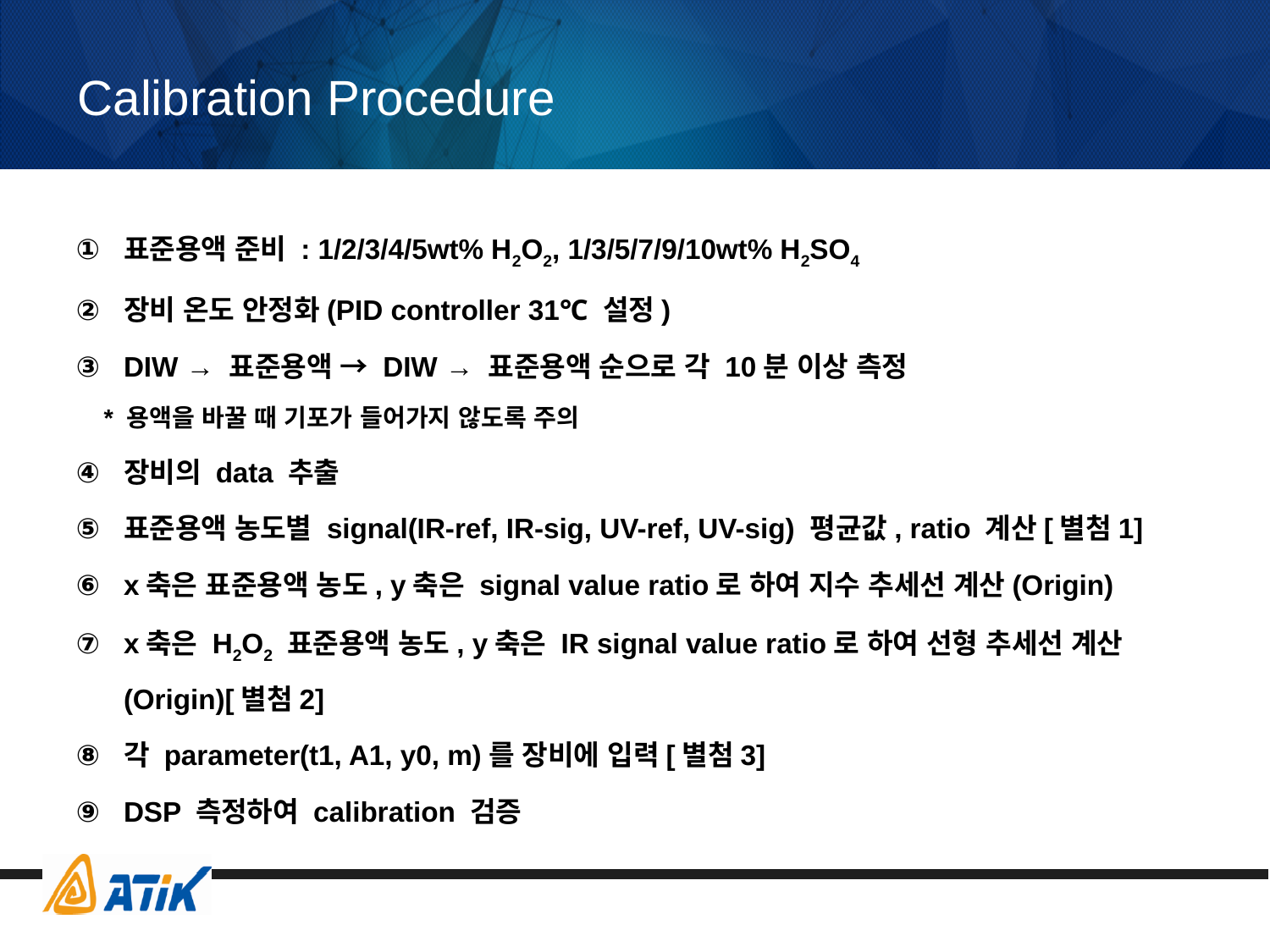

# Calibration Procedure
표준용액 준비 : 1/2/3/4/5wt% H2O2, 1/3/5/7/9/10wt% H2SO4
장비 온도 안정화(PID controller 31℃ 설정)
DIW → 표준용액 → DIW → 표준용액 순으로 각 10분 이상 측정
    * 용액을 바꿀 때 기포가 들어가지 않도록 주의
장비의 data 추출
표준용액 농도별 signal(IR-ref, IR-sig, UV-ref, UV-sig) 평균값, ratio 계산[별첨1]
x축은 표준용액 농도, y축은 signal value ratio로 하여 지수 추세선 계산(Origin)
x축은 H2O2 표준용액 농도, y축은 IR signal value ratio로 하여 선형 추세선 계산(Origin)[별첨2]
각 parameter(t1, A1, y0, m)를 장비에 입력[별첨3]
DSP 측정하여 calibration 검증